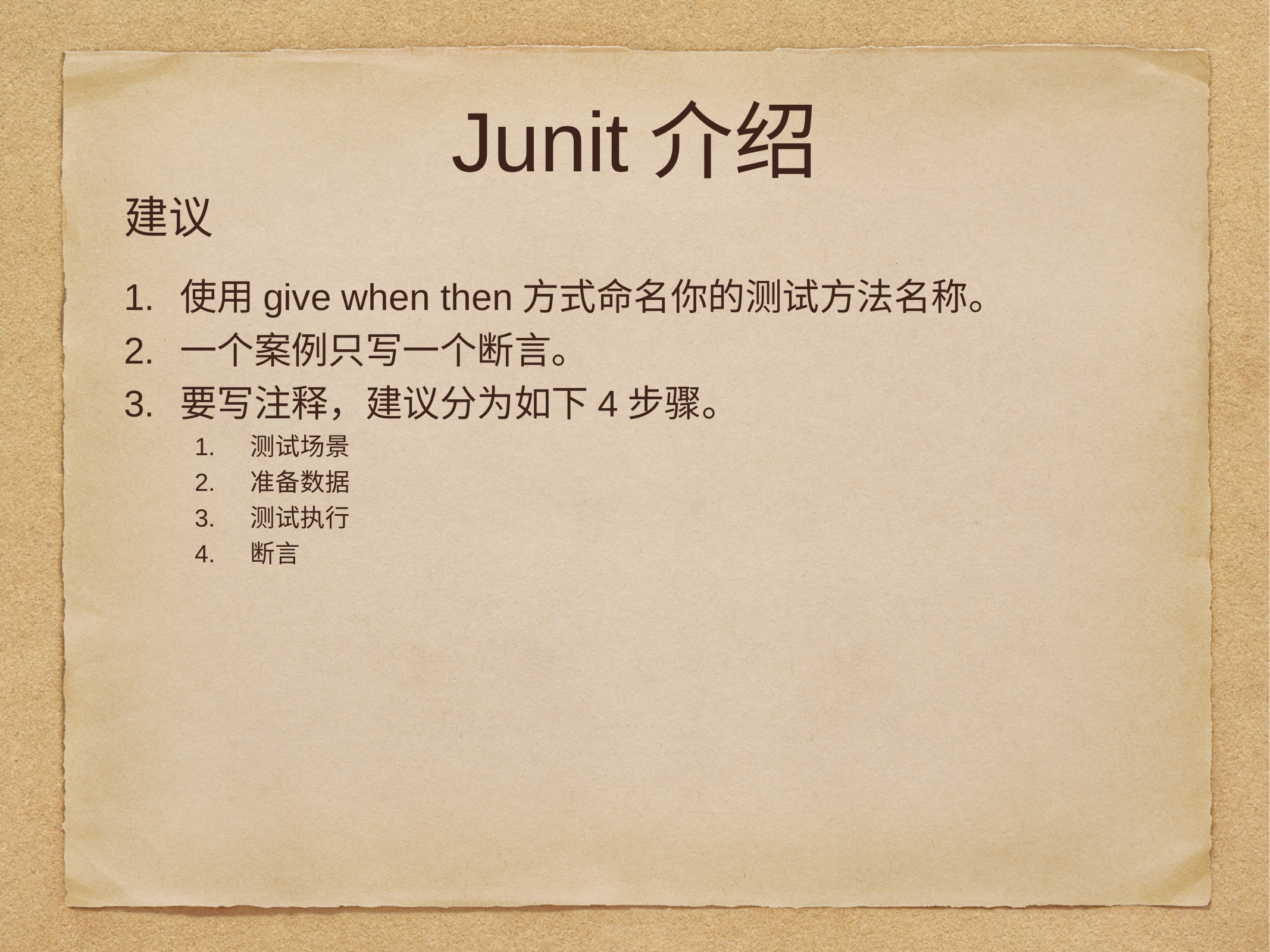

# Junit介绍
建议
使用give when then方式命名你的测试方法名称。
一个案例只写一个断言。
要写注释，建议分为如下4步骤。
测试场景
准备数据
测试执行
断言